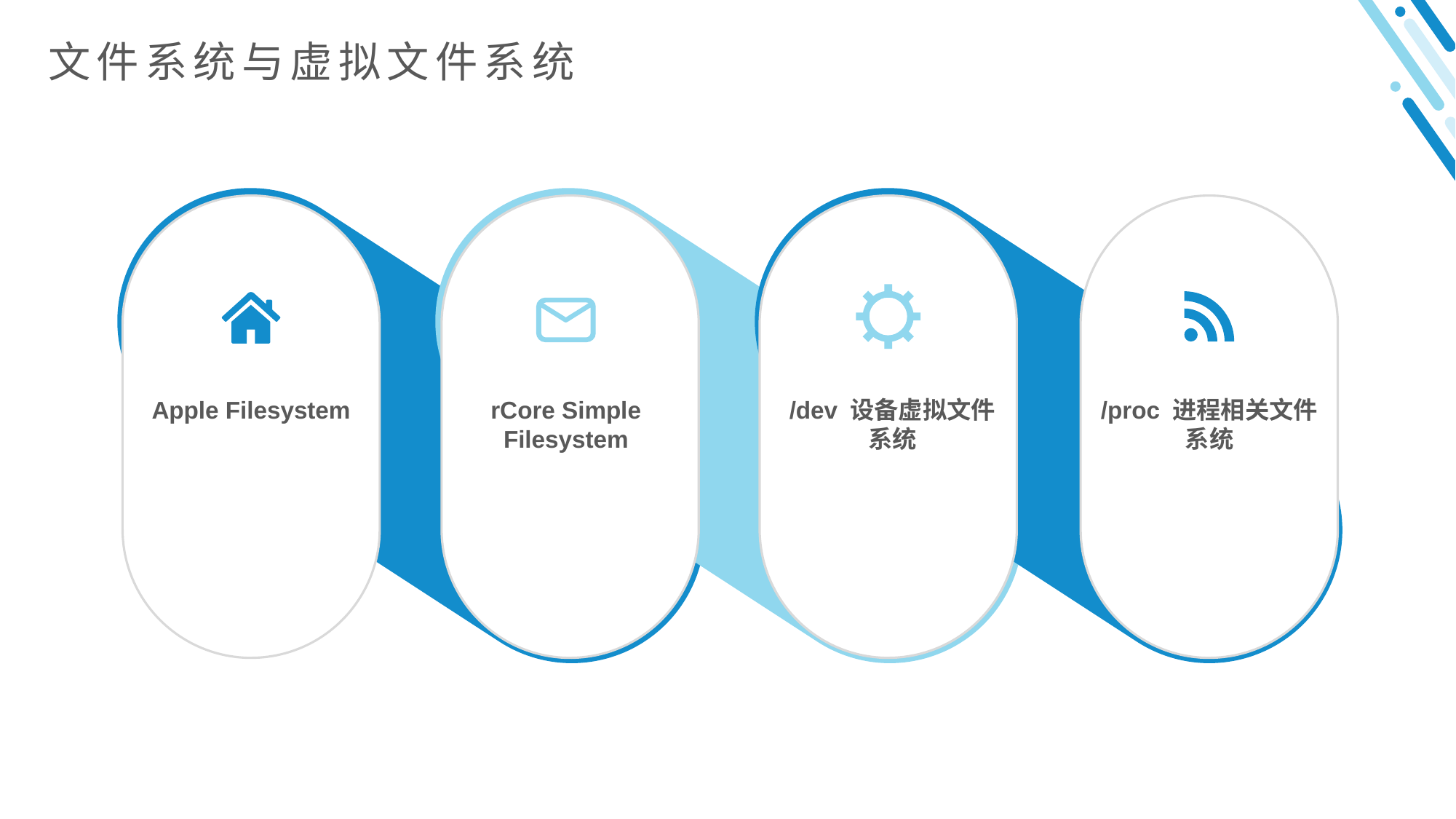

文件系统与虚拟文件系统

Apple Filesystem
rCore Simple Filesystem
/dev 设备虚拟文件系统
/proc 进程相关文件系统